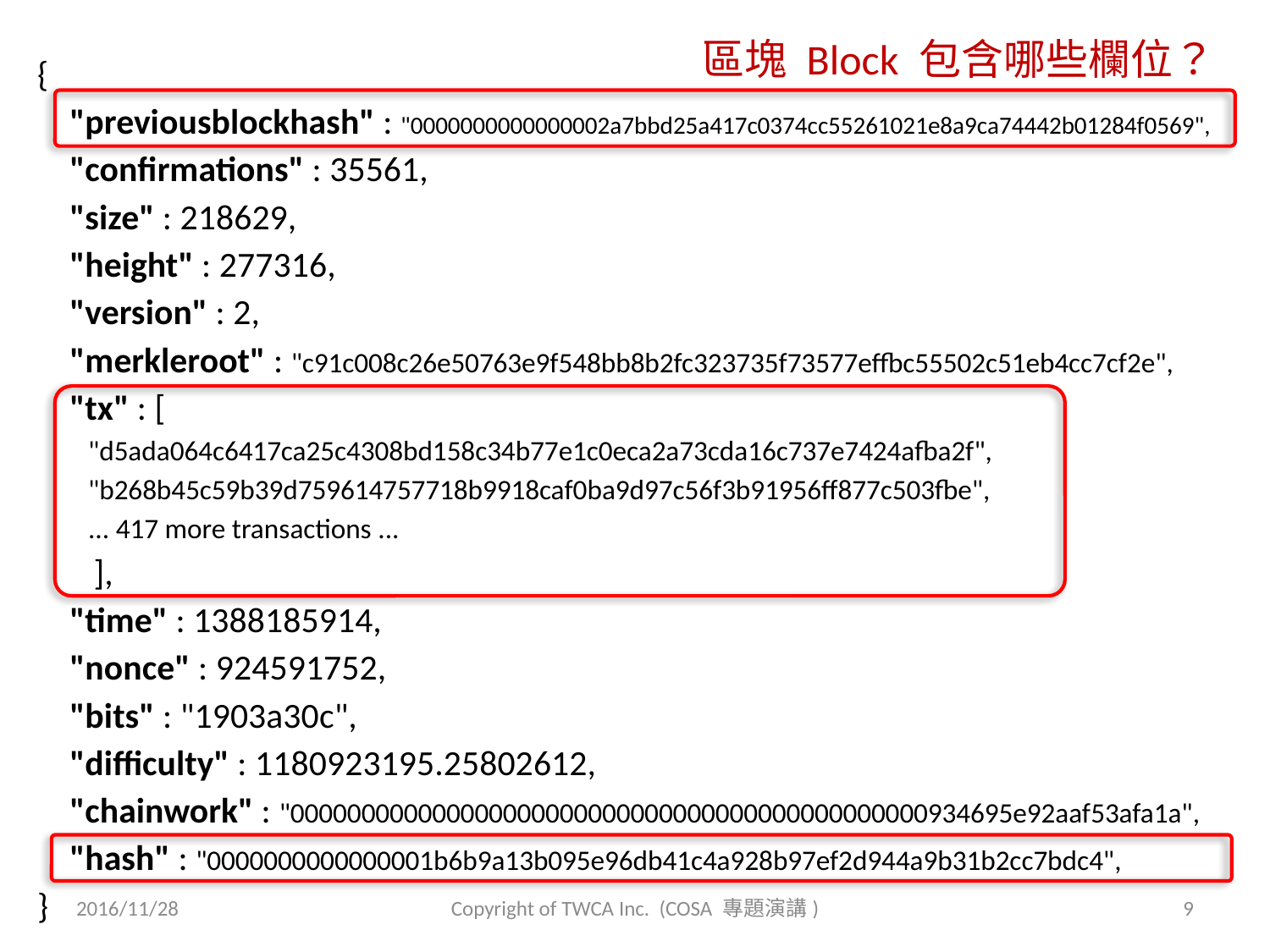

區塊 Block 包含哪些欄位？
{
    "previousblockhash" : "0000000000000002a7bbd25a417c0374cc55261021e8a9ca74442b01284f0569",
    "confirmations" : 35561,
    "size" : 218629,
    "height" : 277316,
    "version" : 2,
    "merkleroot" : "c91c008c26e50763e9f548bb8b2fc323735f73577effbc55502c51eb4cc7cf2e",
    "tx" : [
        "d5ada064c6417ca25c4308bd158c34b77e1c0eca2a73cda16c737e7424afba2f",
        "b268b45c59b39d759614757718b9918caf0ba9d97c56f3b91956ff877c503fbe",
        ... 417 more transactions ...
       ],
    "time" : 1388185914,
    "nonce" : 924591752,
    "bits" : "1903a30c",
    "difficulty" : 1180923195.25802612,
    "chainwork" : "000000000000000000000000000000000000000000000934695e92aaf53afa1a",
    "hash" : "0000000000000001b6b9a13b095e96db41c4a928b97ef2d944a9b31b2cc7bdc4",
}

2016/11/28
Copyright of TWCA Inc.  (COSA 專題演講)
9